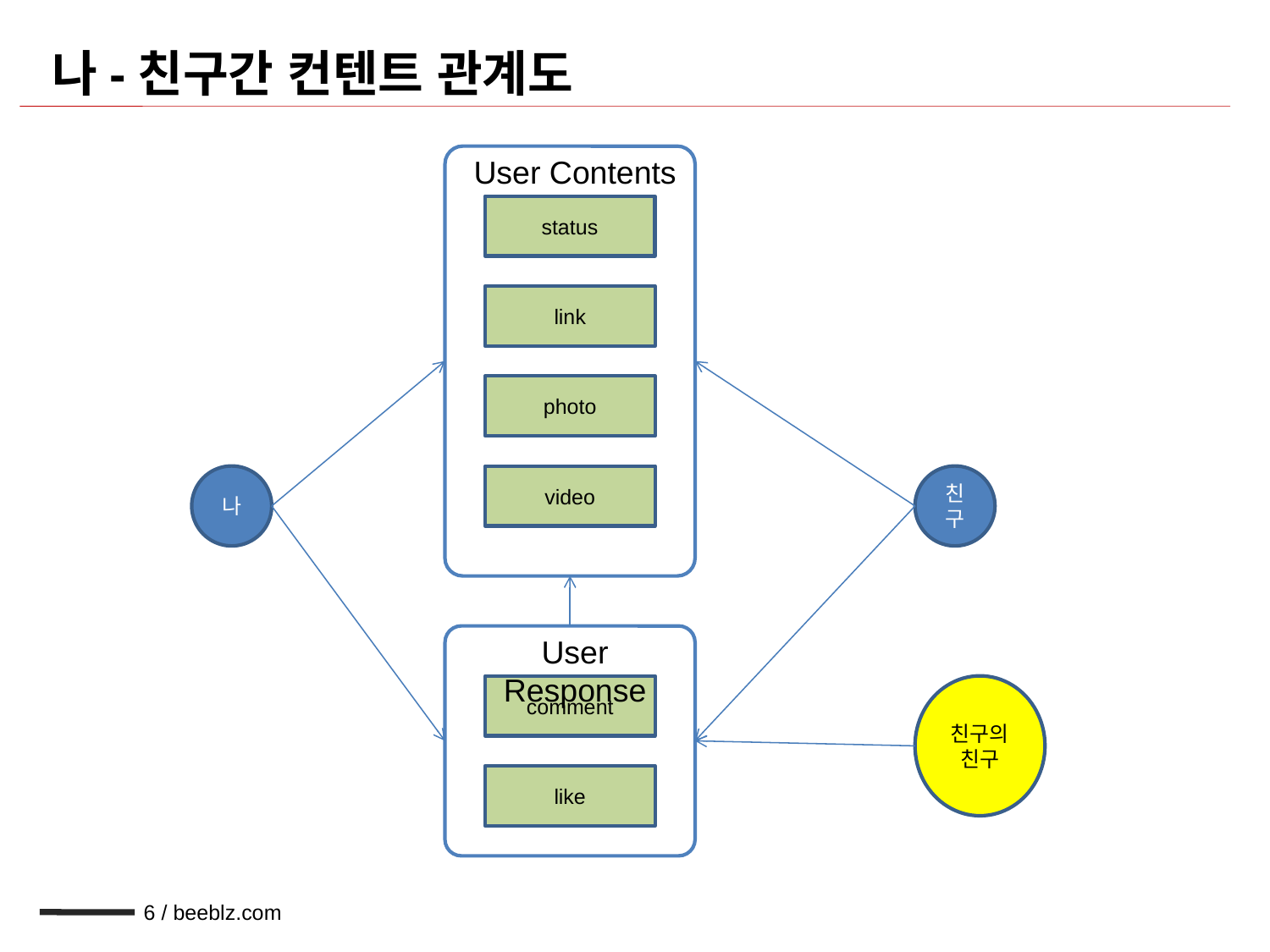

# 나-친구간 컨텐트 관계도

User Contents
status
link
photo
나
video
친구

User Response
comment
친구의 친구
like